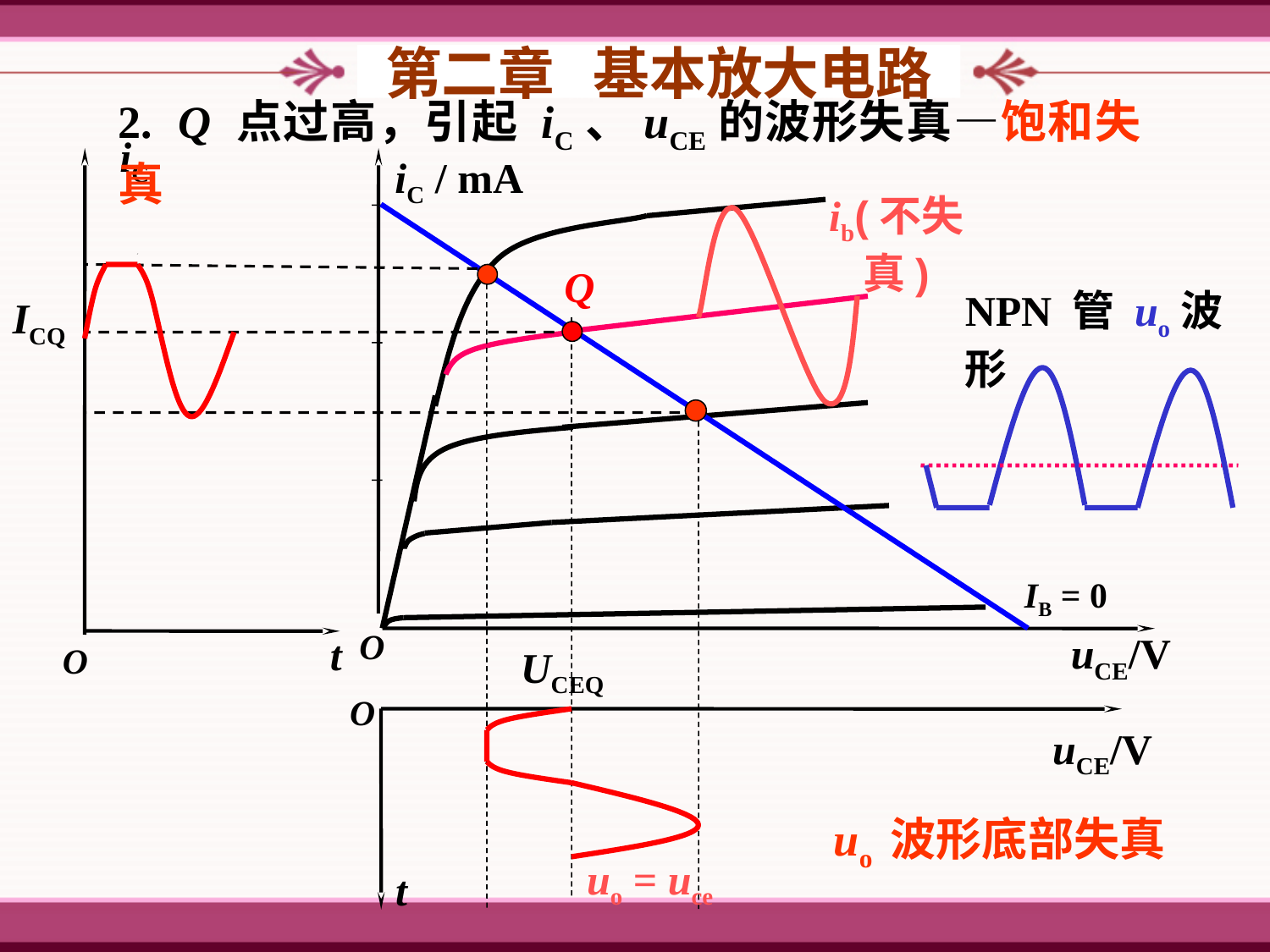

第二章   基本放大电路
2.  Q 点过高，引起 iC、uCE的波形失真—饱和失真
iC

iC / mA

ib(不失真)

Q

ICQ

NPN 管 uo波形

IB = 0

O

t
uCE/V

O
UCEQ
O

uCE/V

uo 波形底部失真
uo = uce
t